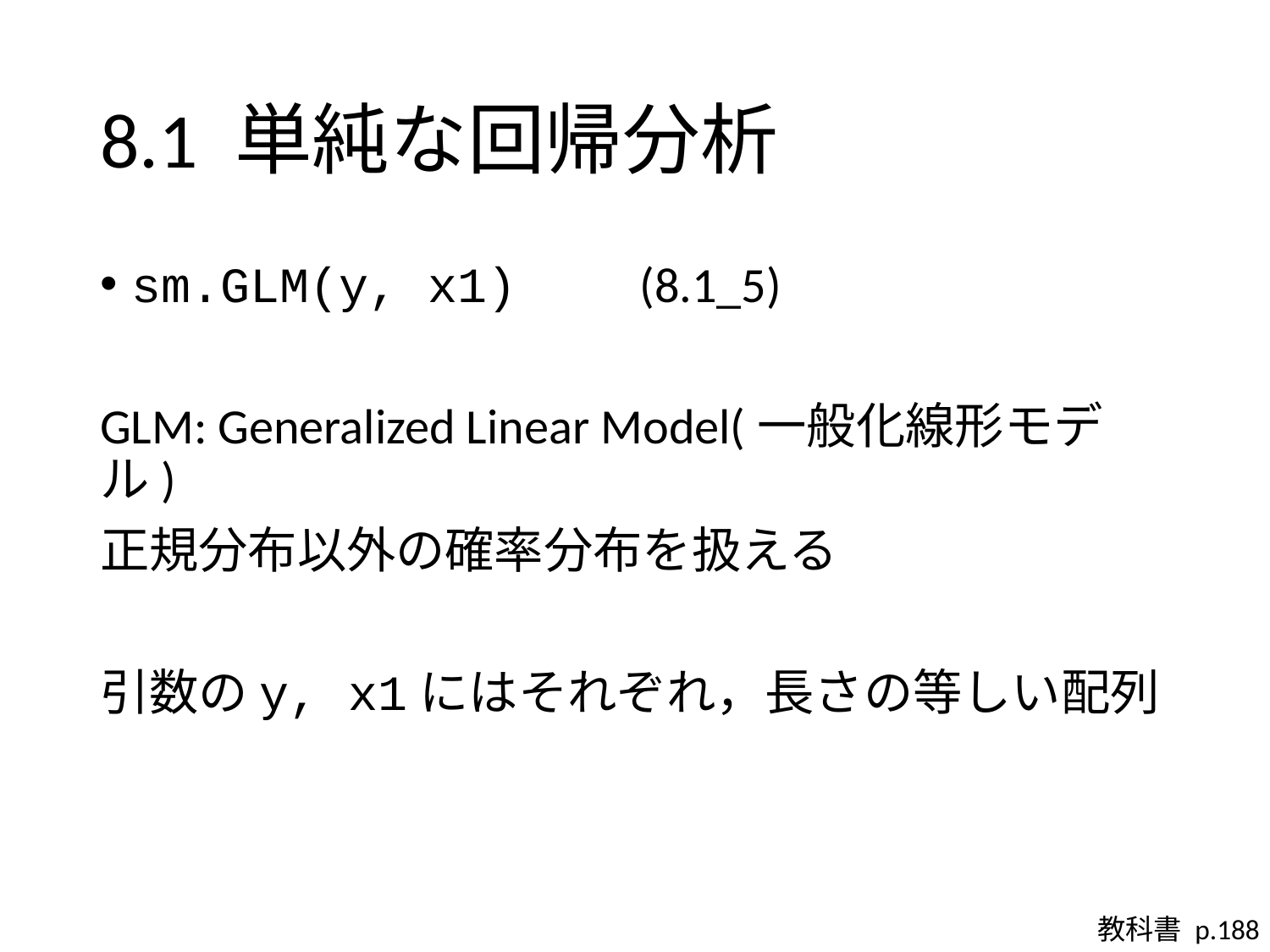

# 8.1 単純な回帰分析
sm.GLM(y, x1)	(8.1_5)

GLM: Generalized Linear Model(一般化線形モデル)
正規分布以外の確率分布を扱える

引数のy, x1にはそれぞれ，長さの等しい配列
教科書 p.188